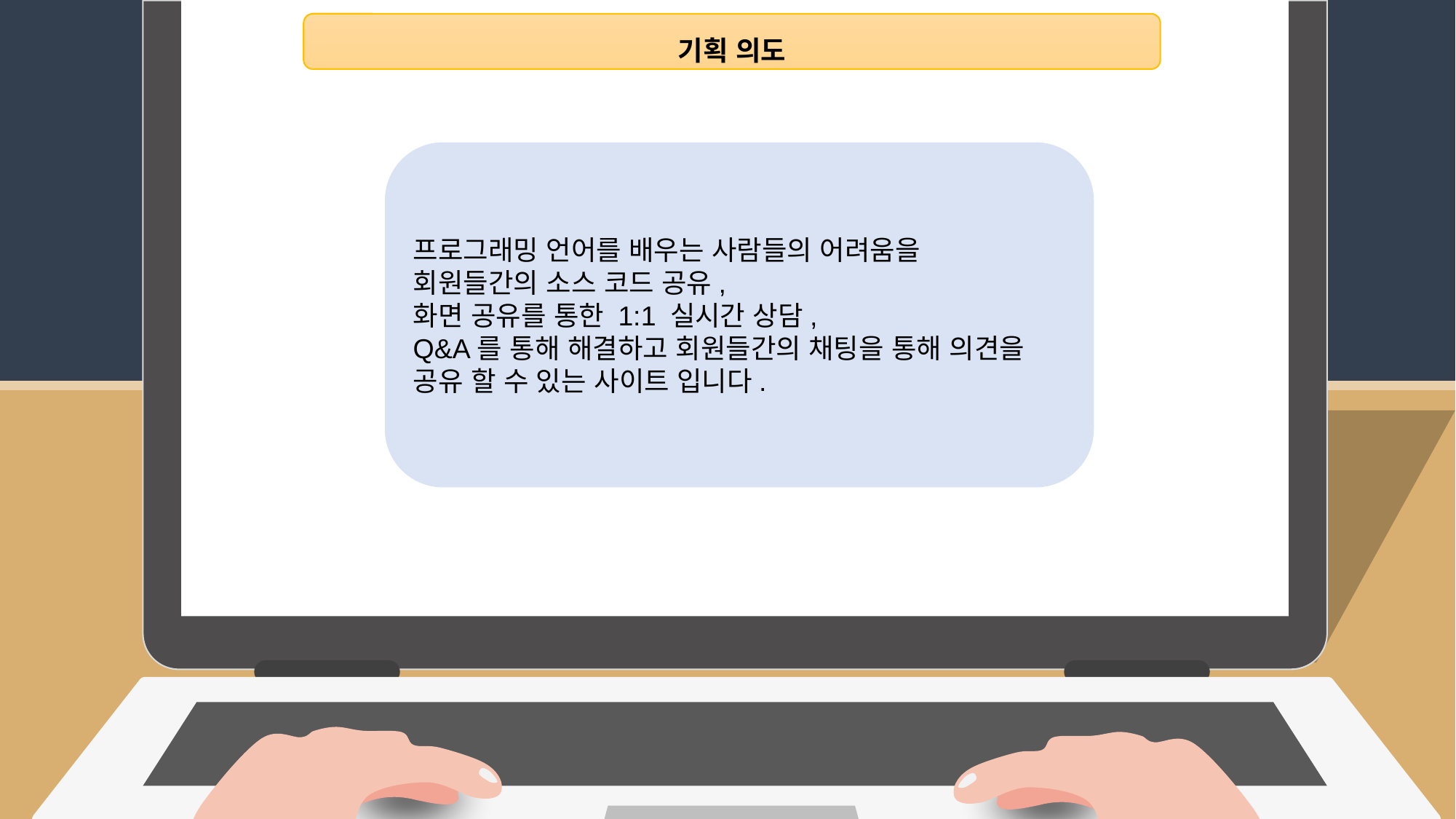

기획 의도
프로그래밍 언어를 배우는 사람들의 어려움을
회원들간의 소스 코드 공유,
화면 공유를 통한 1:1 실시간 상담,
Q&A를 통해 해결하고 회원들간의 채팅을 통해 의견을 공유 할 수 있는 사이트 입니다.